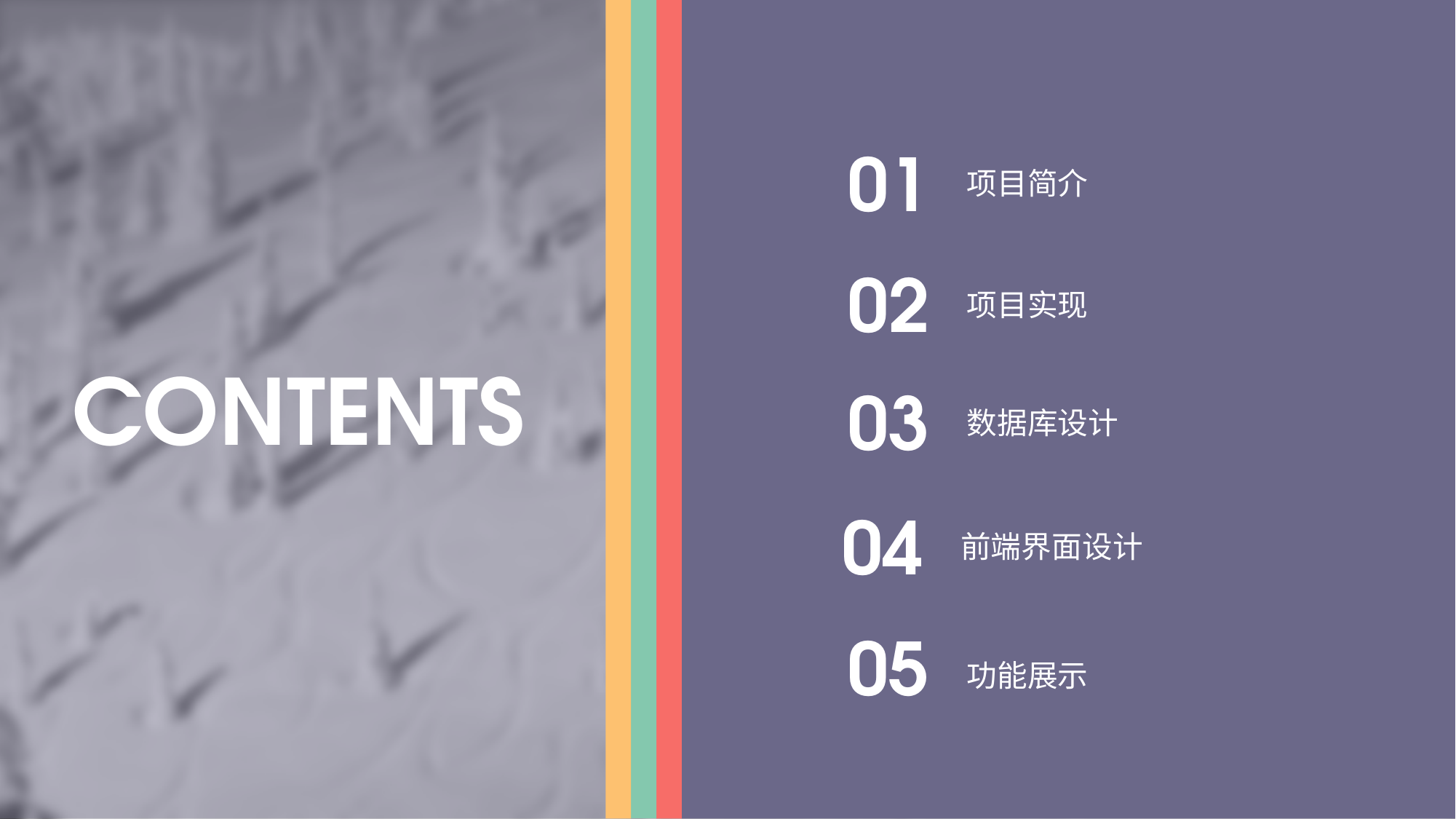

01
项目简介
02
项目实现
CONTENTS
03
数据库设计
04
前端界面设计
05
功能展示